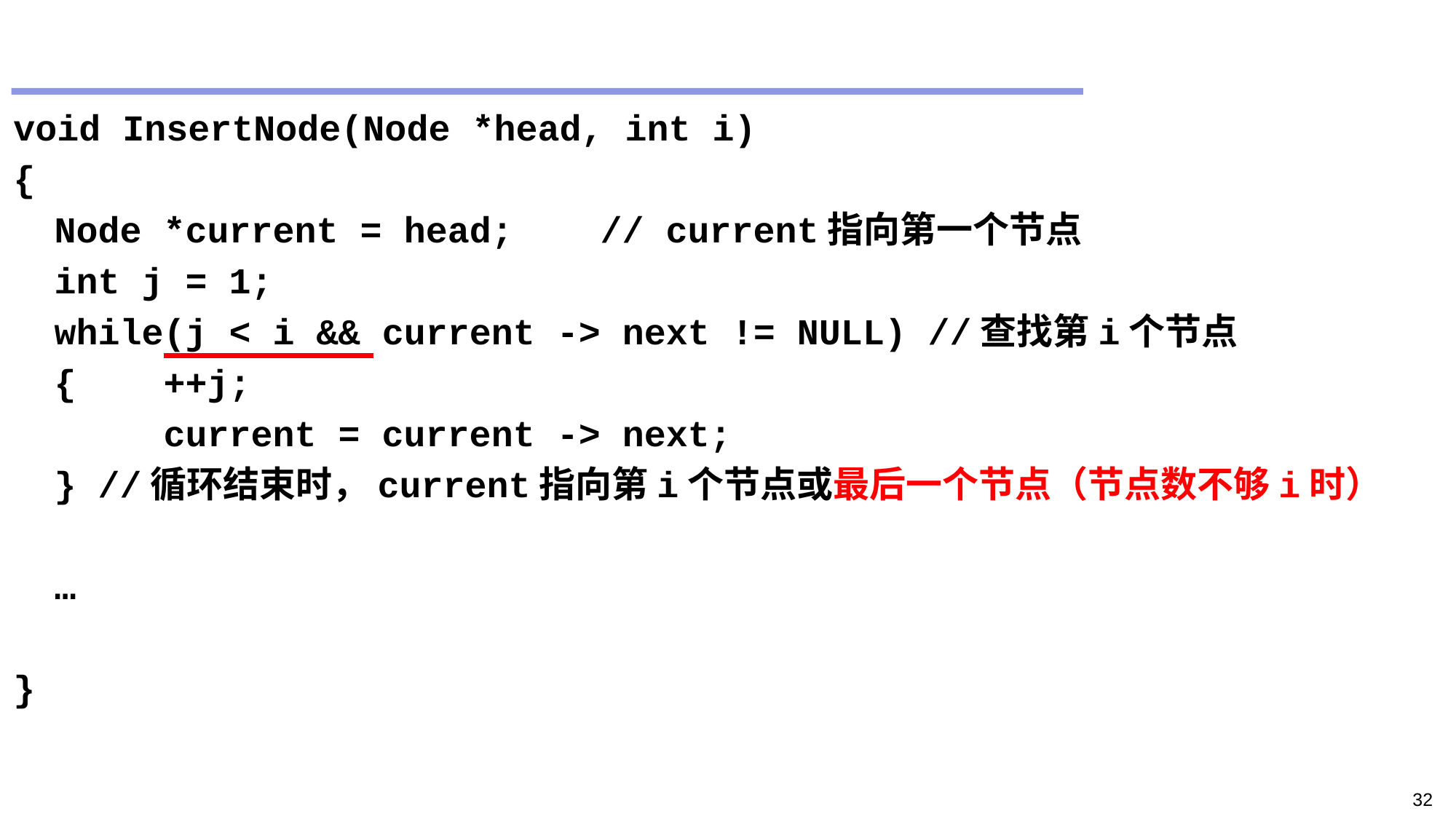

#
void InsertNode(Node *head, int i)
{
	Node *current = head;	// current指向第一个节点
	int j = 1;
	while(j < i && current -> next != NULL)	//查找第i个节点
	{	++j;
		current = current -> next;
	} //循环结束时，current指向第i个节点或最后一个节点（节点数不够i时）

	…

}
32